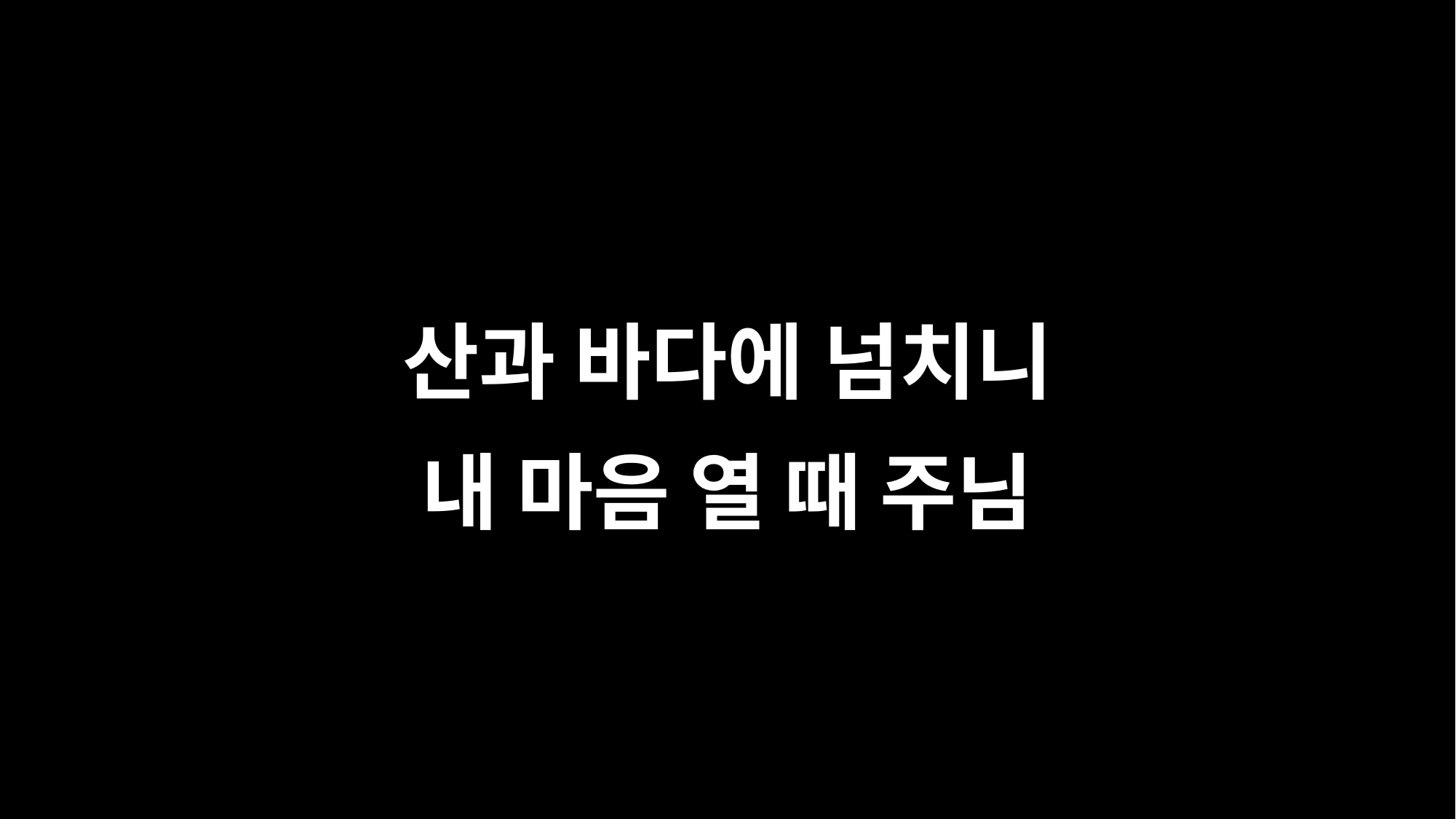

산과 바다에 넘치니
내 마음 열 때 주님